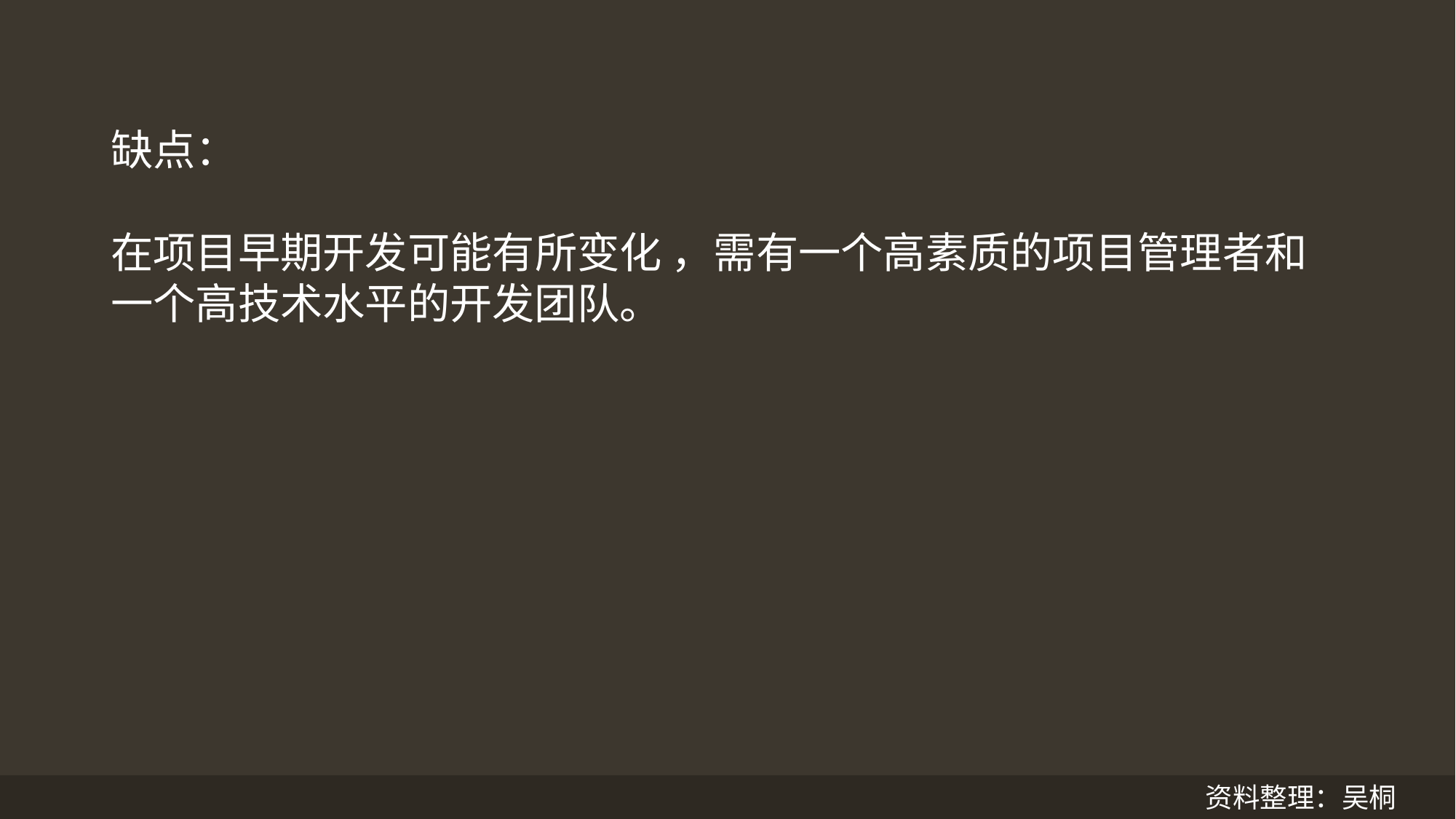

# 缺点：
在项目早期开发可能有所变化 ，需有一个高素质的项目管理者和一个高技术水平的开发团队。
资料整理：吴桐